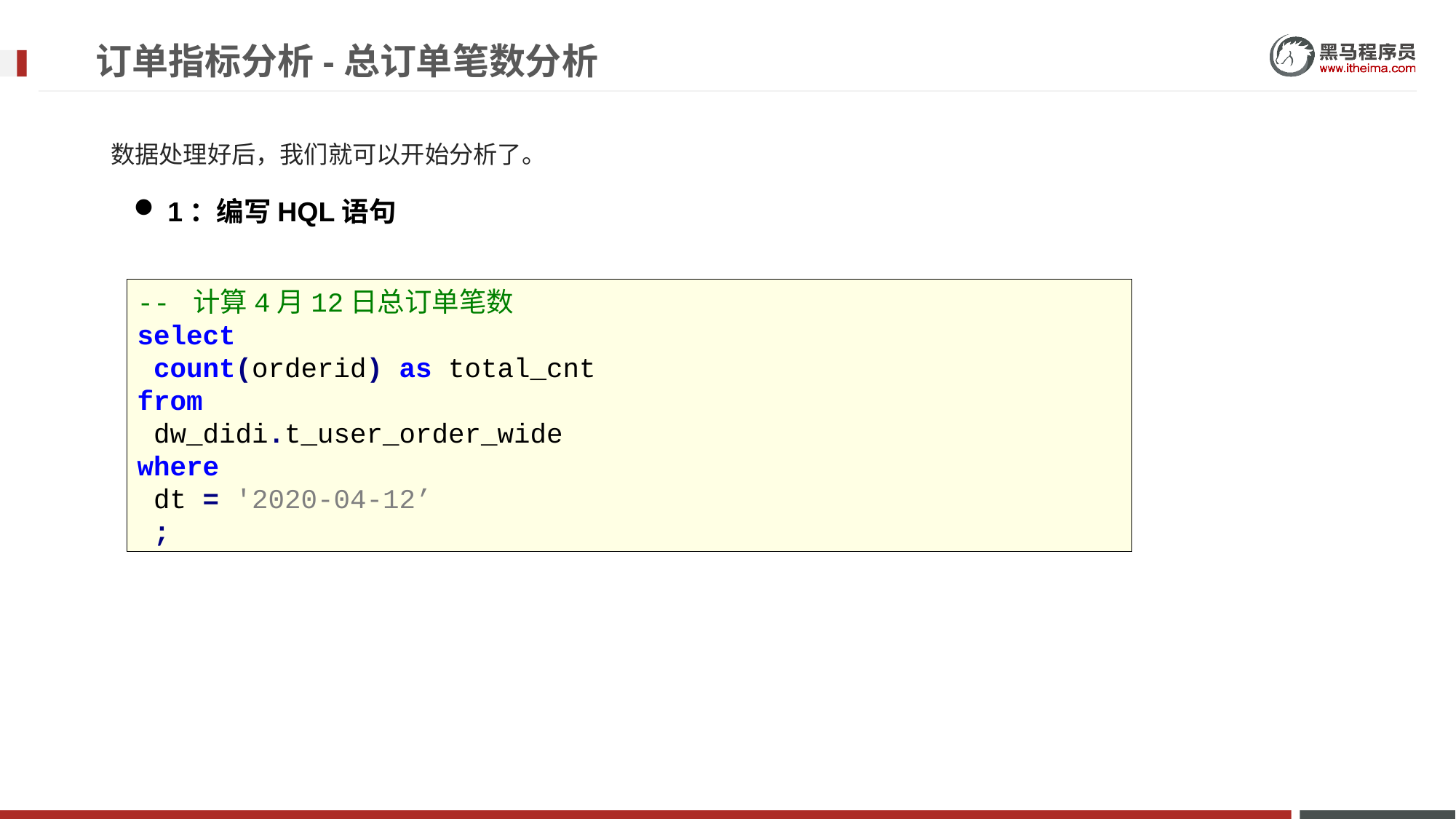

# 订单指标分析-总订单笔数分析
数据处理好后，我们就可以开始分析了。
1：编写HQL语句

-- 计算4月12日总订单笔数
select
 count(orderid) as total_cnt
from
 dw_didi.t_user_order_wide
where
 dt = '2020-04-12’
 ;